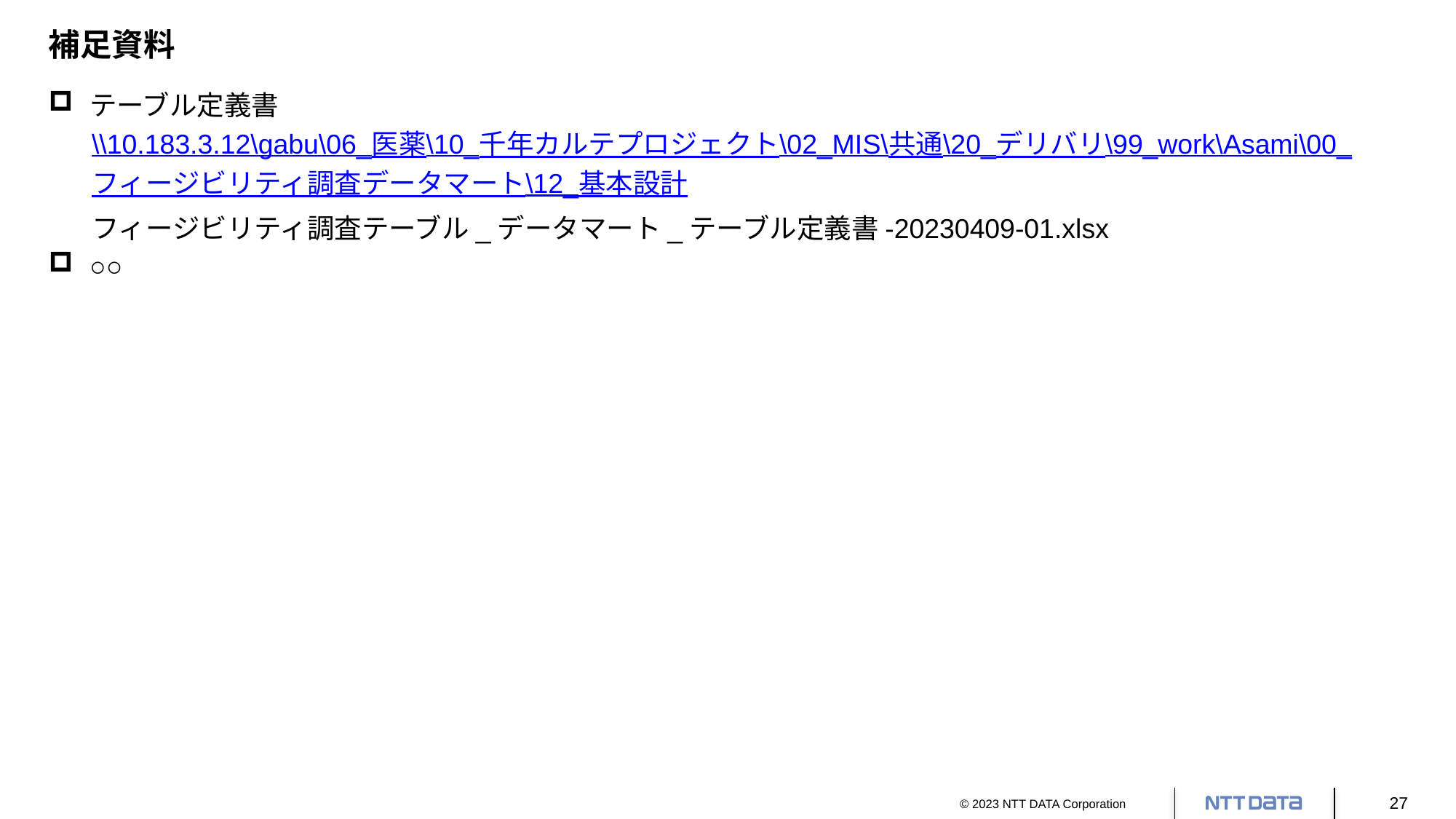

# 補足資料
テーブル定義書
\\10.183.3.12\gabu\06_医薬\10_千年カルテプロジェクト\02_MIS\共通\20_デリバリ\99_work\Asami\00_フィージビリティ調査データマート\12_基本設計
フィージビリティ調査テーブル_データマート_テーブル定義書-20230409-01.xlsx
○○